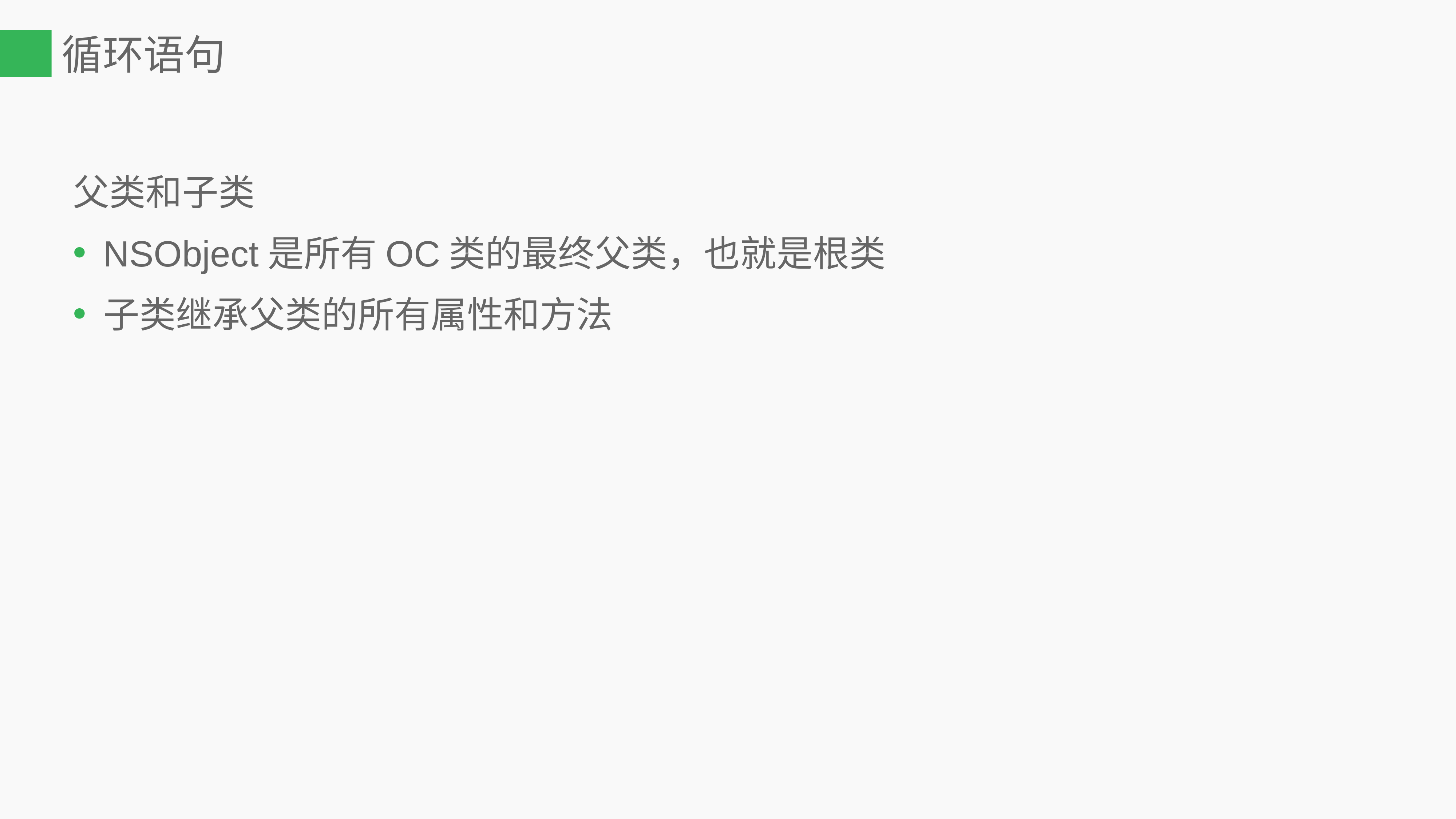

# 循环语句
父类和子类
NSObject是所有OC类的最终父类，也就是根类
子类继承父类的所有属性和方法